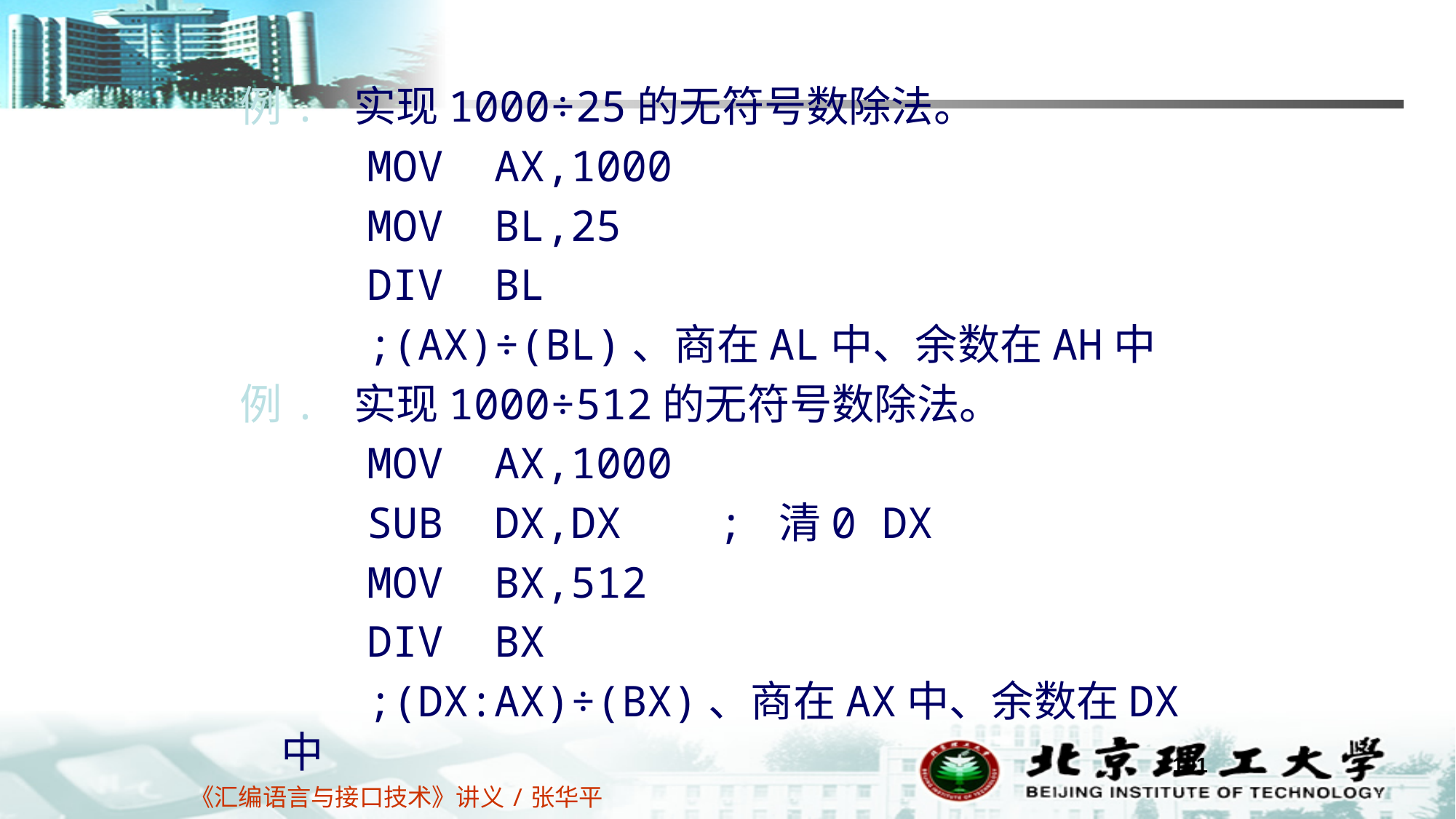

例. 实现1000÷25的无符号数除法。
     MOV  AX,1000
     MOV  BL,25
     DIV  BL
     ;(AX)÷(BL)、商在AL中、余数在AH中
例. 实现1000÷512的无符号数除法。
     MOV  AX,1000
     SUB  DX,DX  	; 清0 DX
     MOV  BX,512
     DIV  BX
     ;(DX:AX)÷(BX)、商在AX中、余数在DX中
101